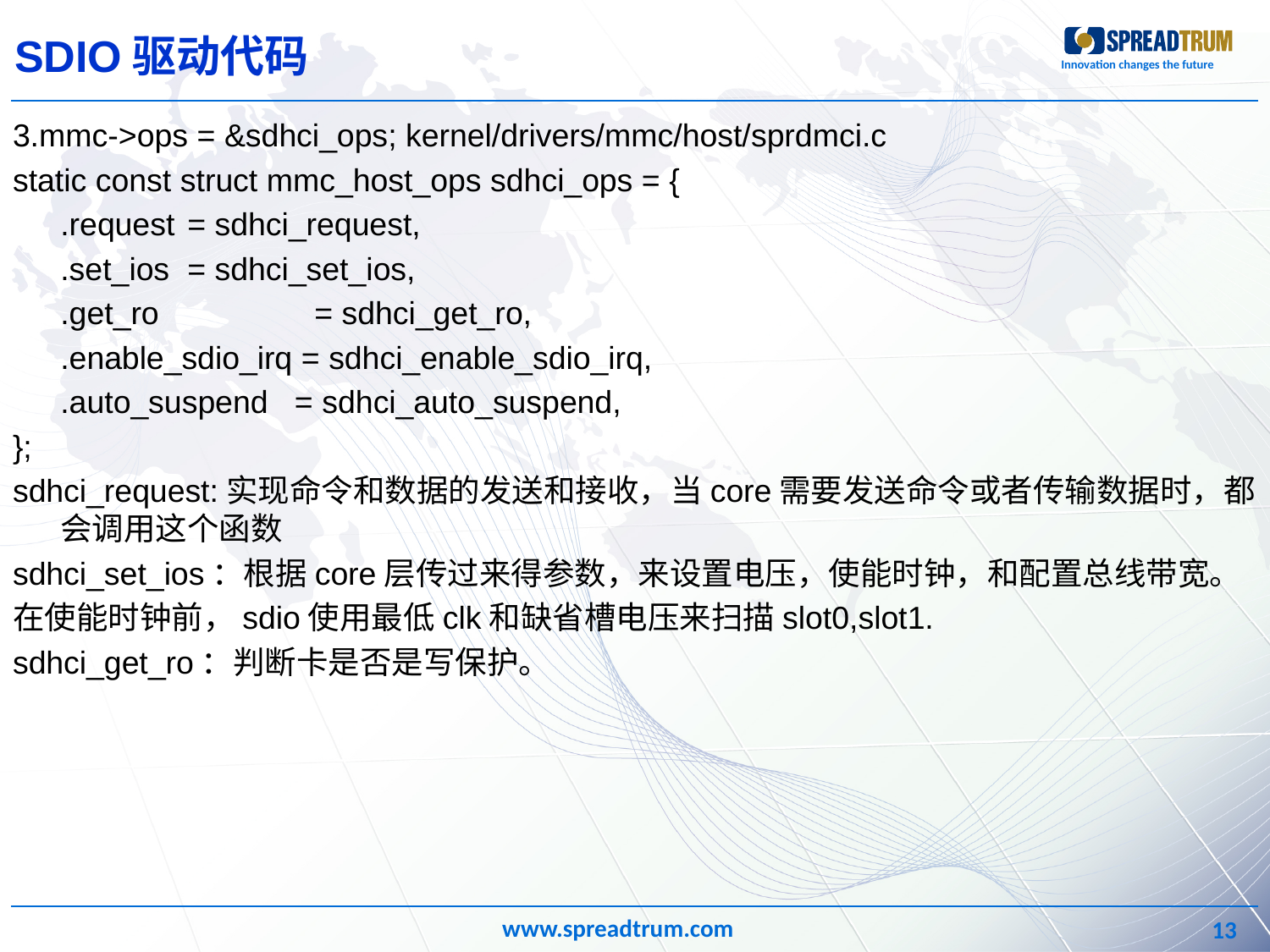

# SDIO驱动代码
3.mmc->ops = &sdhci_ops; kernel/drivers/mmc/host/sprdmci.c
static const struct mmc_host_ops sdhci_ops = {
	.request	= sdhci_request,
	.set_ios	= sdhci_set_ios,
	.get_ro		= sdhci_get_ro,
	.enable_sdio_irq = sdhci_enable_sdio_irq,
	.auto_suspend   = sdhci_auto_suspend,
};
sdhci_request:实现命令和数据的发送和接收，当core需要发送命令或者传输数据时，都会调用这个函数
sdhci_set_ios：根据core层传过来得参数，来设置电压，使能时钟，和配置总线带宽。
在使能时钟前，sdio使用最低clk和缺省槽电压来扫描slot0,slot1.
sdhci_get_ro：判断卡是否是写保护。